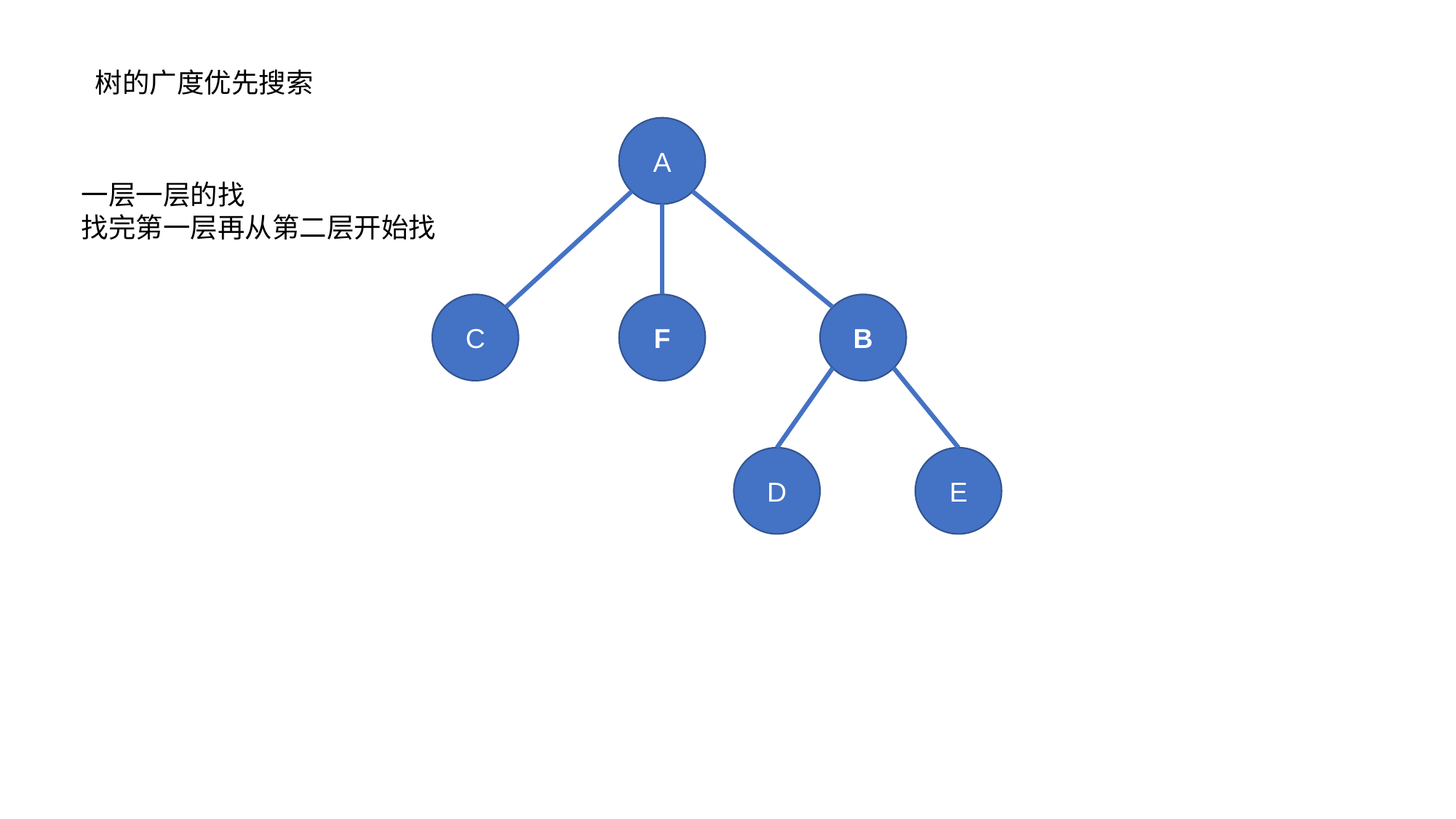

树的广度优先搜索
A
一层一层的找
找完第一层再从第二层开始找
C
F
B
D
E